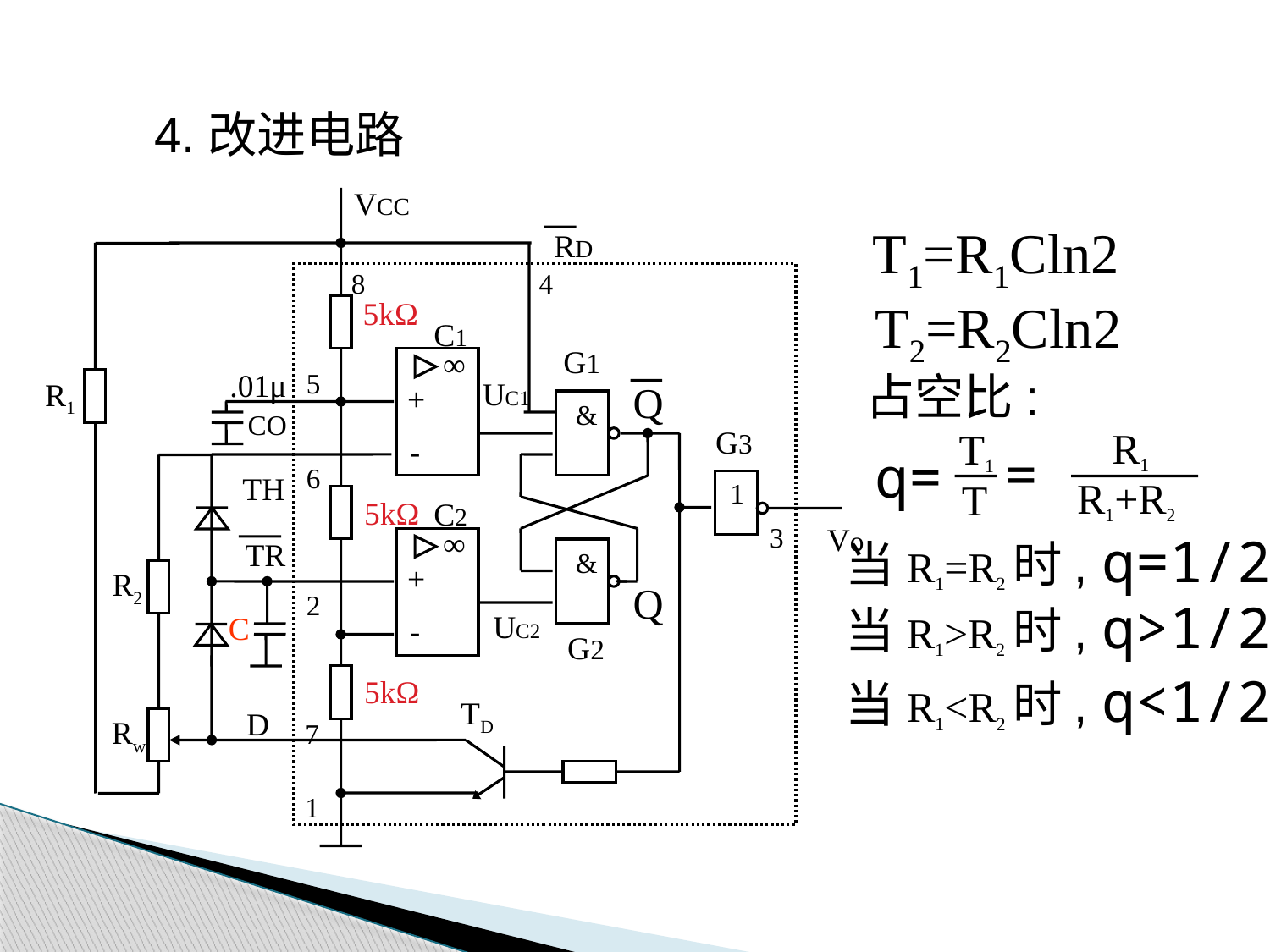

4.改进电路
VCC

RD

8
4

5kΩ

C1
G1
∞

.01μ
5
UC1
R1

Q
+

&
CO

G3

-

6

TH
1

5kΩ
C2

3
Vo
∞
TR

&
+
R2

Q

2

UC2
C

-

G2

5kΩ
TD
D
Rw

7

1

T1=R1Cln2
T2=R2Cln2
占空比:
R1
T1
=
q=
R1+R2
T

当R1=R2时, q=1/2
当R1>R2时, q>1/2
当R1<R2时, q<1/2